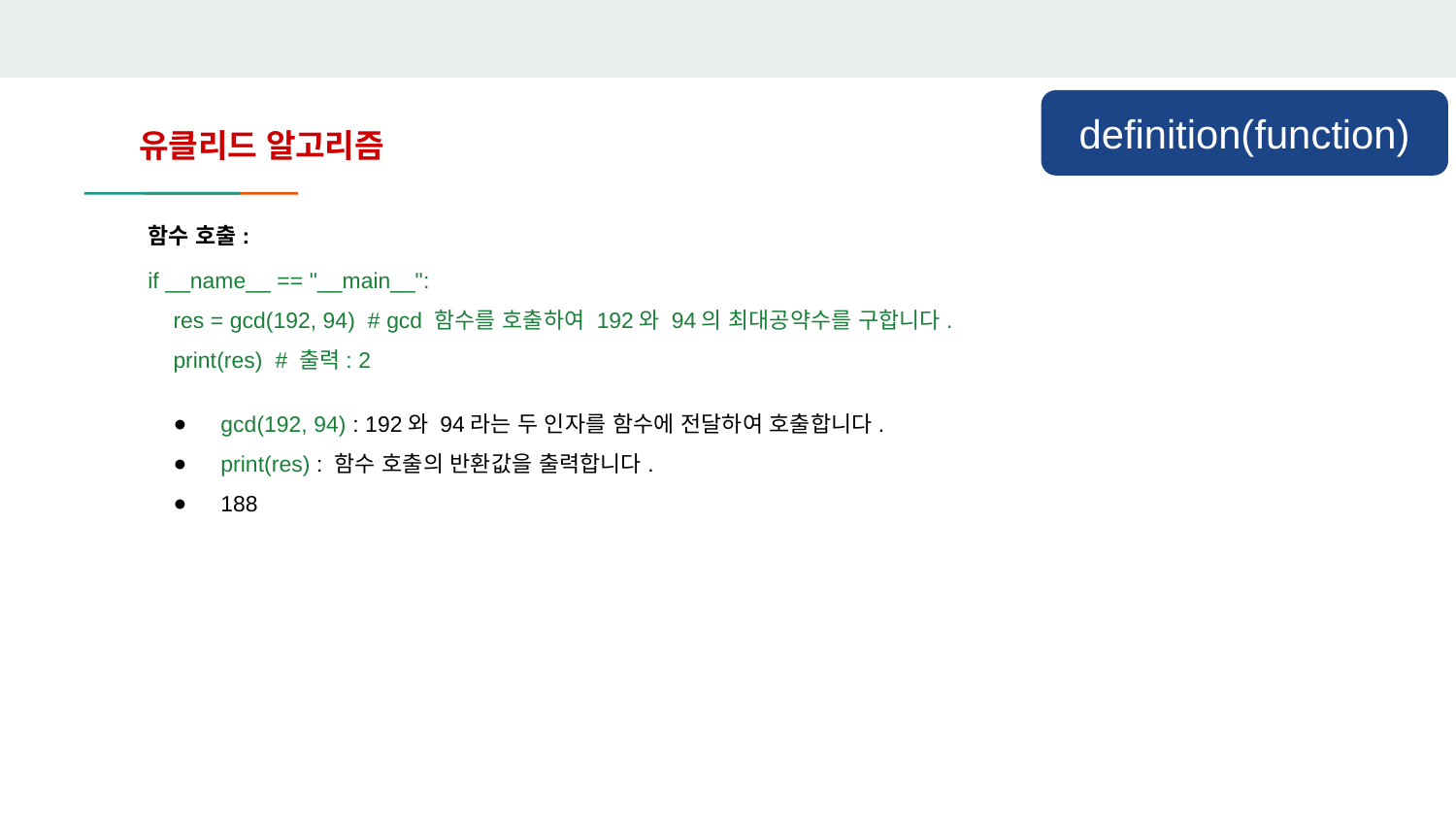

definition(function)
유클리드 알고리즘
함수 호출:
if __name__ == "__main__":
    res = gcd(192, 94)  # gcd 함수를 호출하여 192와 94의 최대공약수를 구합니다.
    print(res)  # 출력: 2
gcd(192, 94) : 192와 94라는 두 인자를 함수에 전달하여 호출합니다.
print(res) : 함수 호출의 반환값을 출력합니다.
188